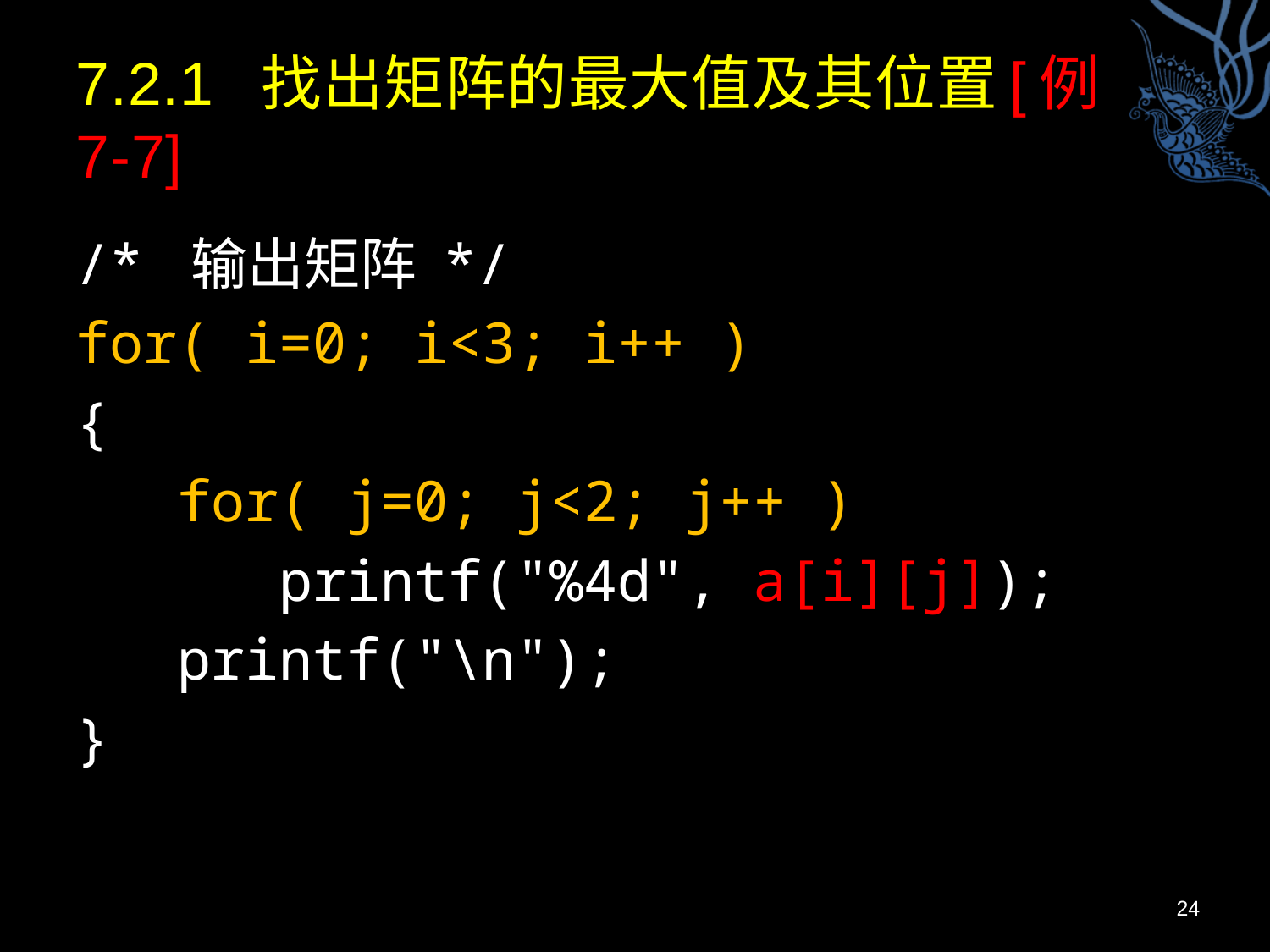

# 7.2.1  找出矩阵的最大值及其位置[例7-7]
/* 输出矩阵 */
for( i=0; i<3; i++ )
{
   for( j=0; j<2; j++ )
      printf("%4d", a[i][j]);
   printf("\n");
}

24